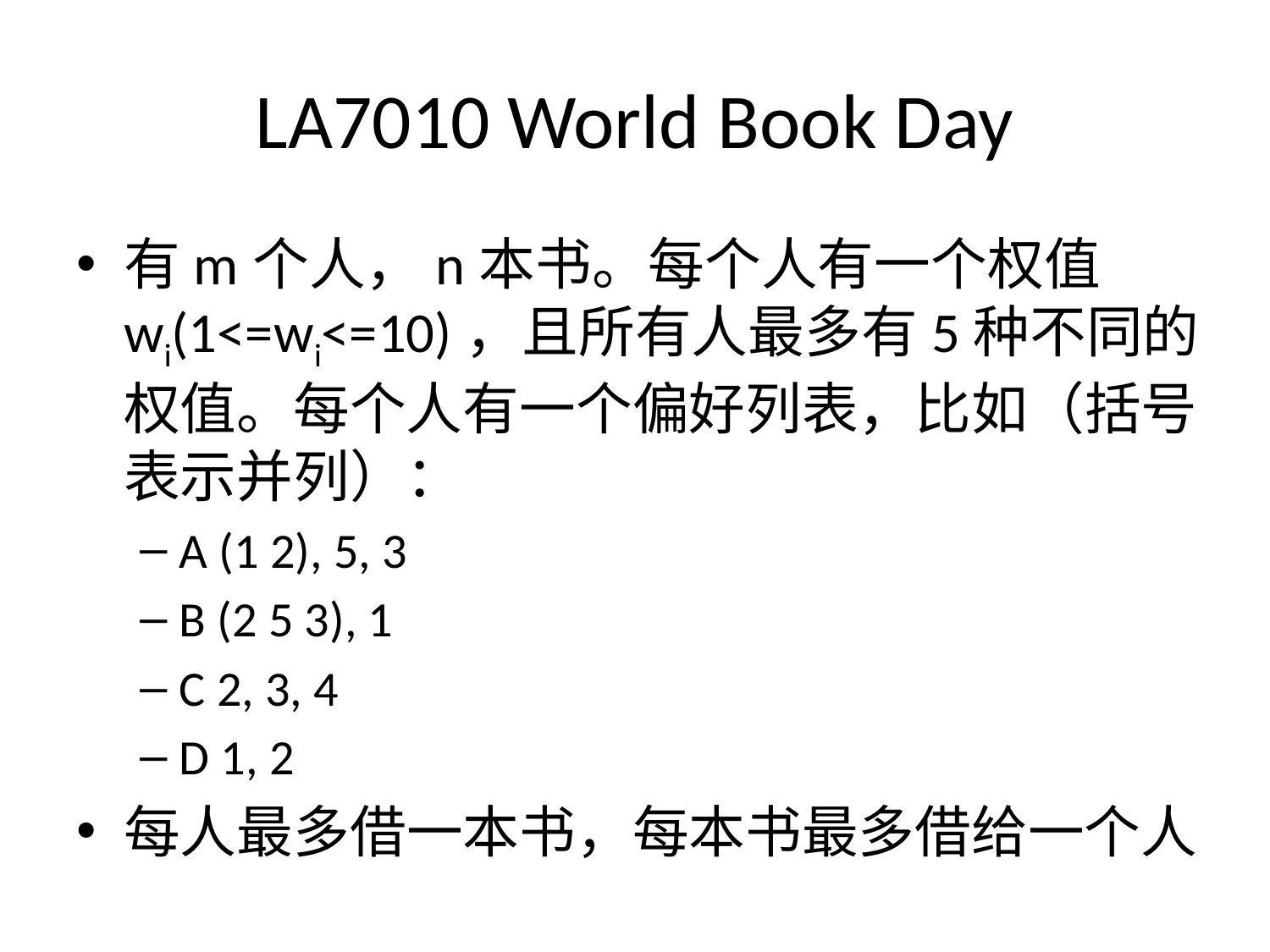

# LA7010 World Book Day
有m个人，n本书。每个人有一个权值wi(1<=wi<=10)，且所有人最多有5种不同的权值。每个人有一个偏好列表，比如（括号表示并列）：
A (1 2), 5, 3
B (2 5 3), 1
C 2, 3, 4
D 1, 2
每人最多借一本书，每本书最多借给一个人